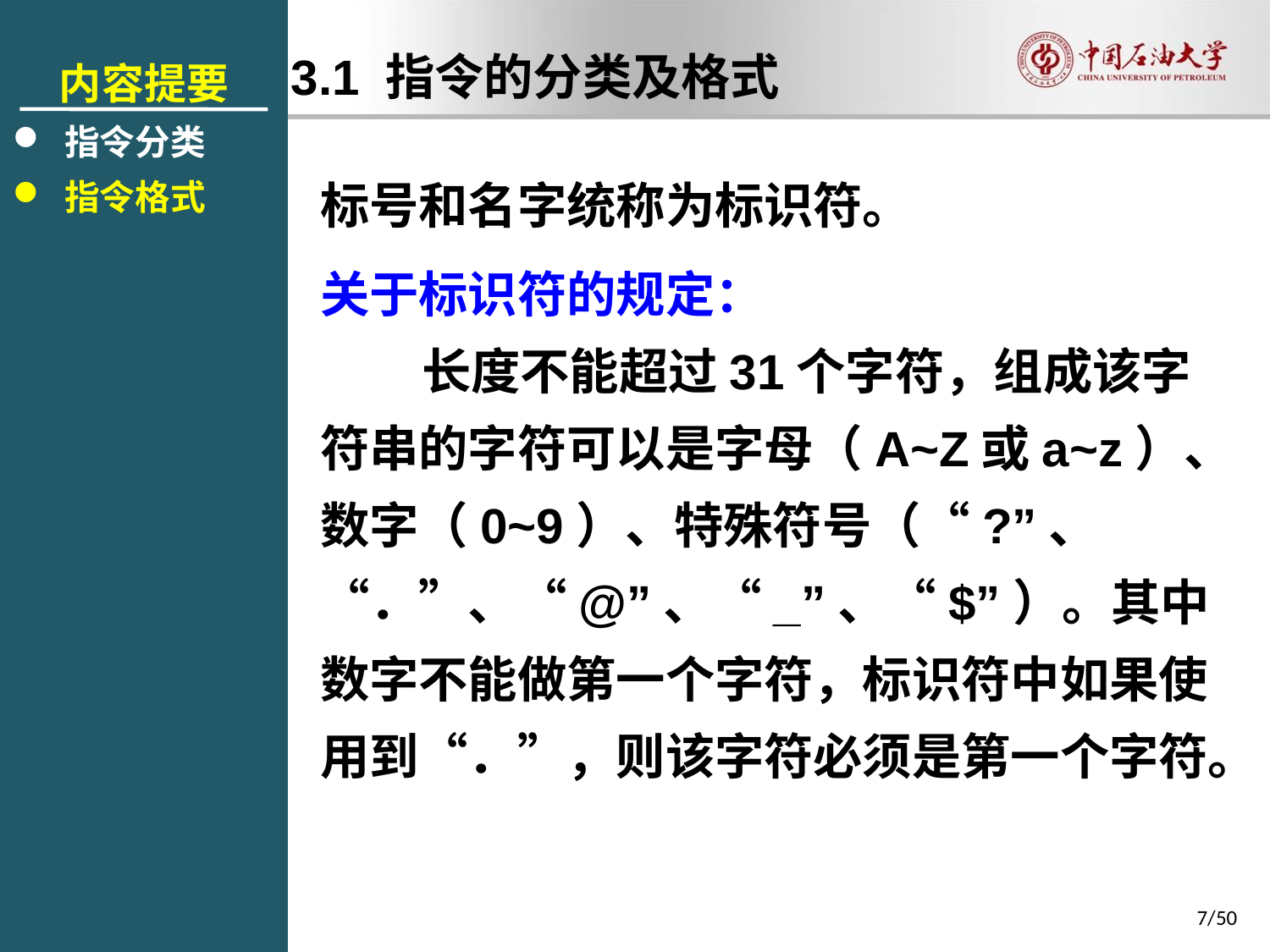

内容提要
 指令分类
 指令格式
3.1 指令的分类及格式
标号和名字统称为标识符。
关于标识符的规定：
        长度不能超过31个字符，组成该字符串的字符可以是字母（A~Z或a~z）、数字（0~9）、特殊符号（“?”、“．”、“@”、“_”、“$”）。其中数字不能做第一个字符，标识符中如果使用到“．”，则该字符必须是第一个字符。
7/50